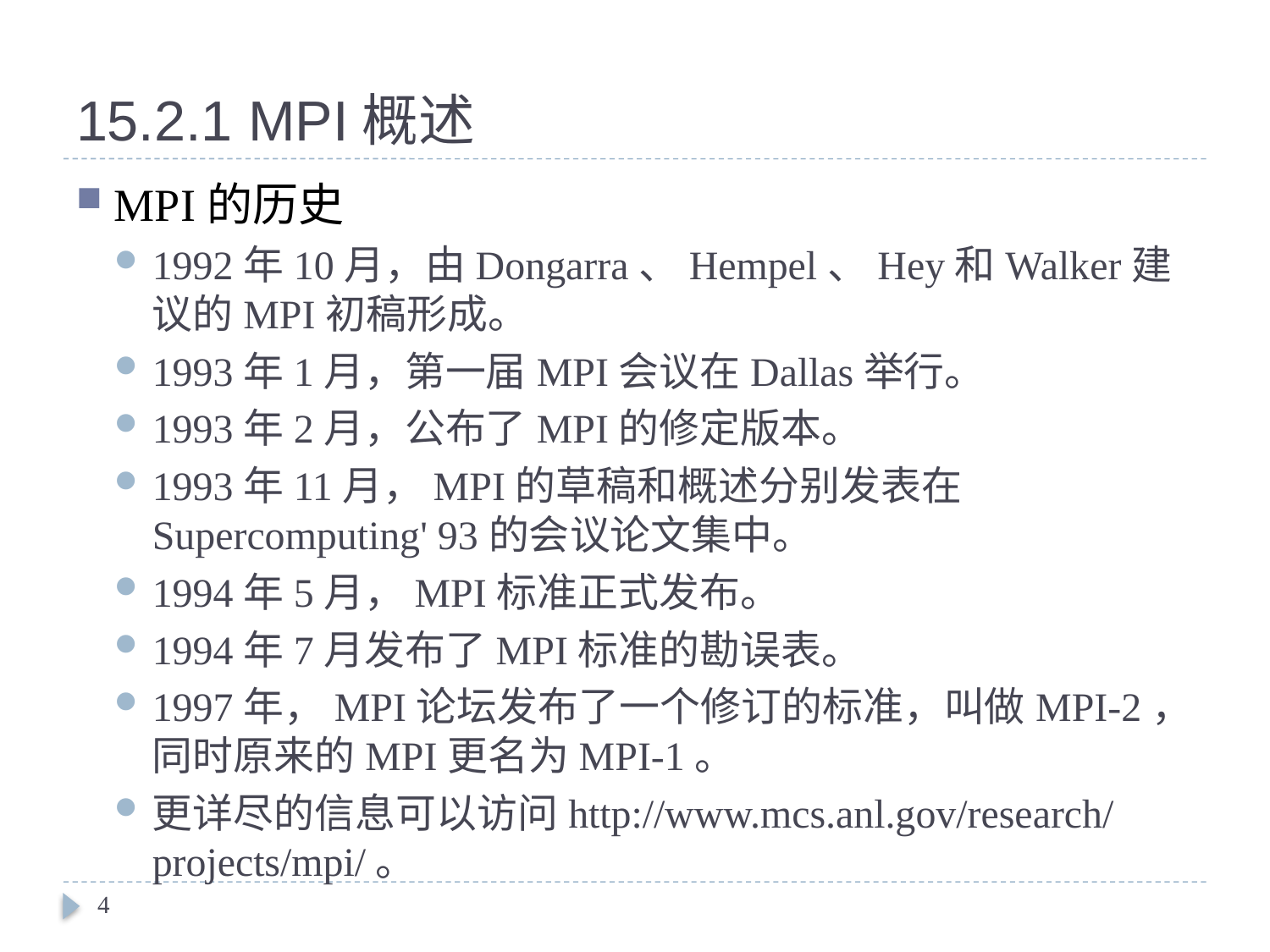

# 15.2.1 MPI概述
MPI的历史
1992年10月，由Dongarra、Hempel、Hey和Walker建议的MPI初稿形成。
1993年1月，第一届MPI会议在Dallas举行。
1993年2月，公布了MPI的修定版本。
1993年11月，MPI的草稿和概述分别发表在Supercomputing' 93的会议论文集中。
1994年5月，MPI标准正式发布。
1994年7月发布了MPI标准的勘误表。
1997年，MPI论坛发布了一个修订的标准，叫做MPI-2，同时原来的MPI更名为MPI-1。
更详尽的信息可以访问http://www.mcs.anl.gov/research/projects/mpi/。
4